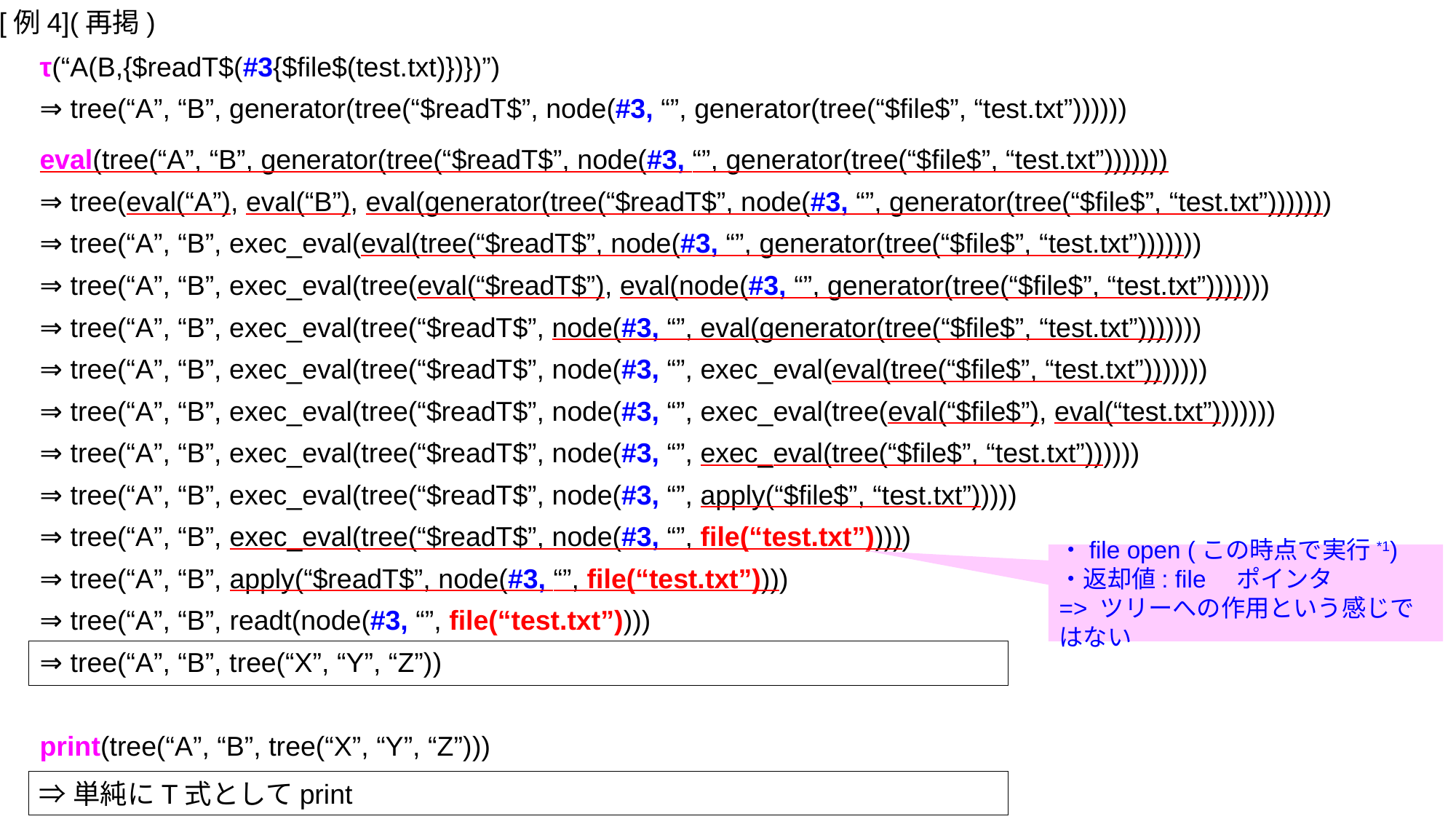

[例4](再掲)
τ(“A(B,{$readT$(#3{$file$(test.txt)})})”)
⇒ tree(“A”, “B”, generator(tree(“$readT$”, node(#3, “”, generator(tree(“$file$”, “test.txt”))))))
eval(tree(“A”, “B”, generator(tree(“$readT$”, node(#3, “”, generator(tree(“$file$”, “test.txt”)))))))
⇒ tree(eval(“A”), eval(“B”), eval(generator(tree(“$readT$”, node(#3, “”, generator(tree(“$file$”, “test.txt”)))))))
⇒ tree(“A”, “B”, exec_eval(eval(tree(“$readT$”, node(#3, “”, generator(tree(“$file$”, “test.txt”)))))))
⇒ tree(“A”, “B”, exec_eval(tree(eval(“$readT$”), eval(node(#3, “”, generator(tree(“$file$”, “test.txt”)))))))
⇒ tree(“A”, “B”, exec_eval(tree(“$readT$”, node(#3, “”, eval(generator(tree(“$file$”, “test.txt”)))))))
⇒ tree(“A”, “B”, exec_eval(tree(“$readT$”, node(#3, “”, exec_eval(eval(tree(“$file$”, “test.txt”)))))))
⇒ tree(“A”, “B”, exec_eval(tree(“$readT$”, node(#3, “”, exec_eval(tree(eval(“$file$”), eval(“test.txt”)))))))
⇒ tree(“A”, “B”, exec_eval(tree(“$readT$”, node(#3, “”, exec_eval(tree(“$file$”, “test.txt”))))))
⇒ tree(“A”, “B”, exec_eval(tree(“$readT$”, node(#3, “”, apply(“$file$”, “test.txt”)))))
⇒ tree(“A”, “B”, exec_eval(tree(“$readT$”, node(#3, “”, file(“test.txt”)))))
⇒ tree(“A”, “B”, apply(“$readT$”, node(#3, “”, file(“test.txt”))))
⇒ tree(“A”, “B”, readt(node(#3, “”, file(“test.txt”))))
⇒ tree(“A”, “B”, tree(“X”, “Y”, “Z”))

print(tree(“A”, “B”, tree(“X”, “Y”, “Z”)))
・file open (この時点で実行*1)
・返却値: file　ポインタ
=> ツリーへの作用という感じではない

⇒単純にT式としてprint